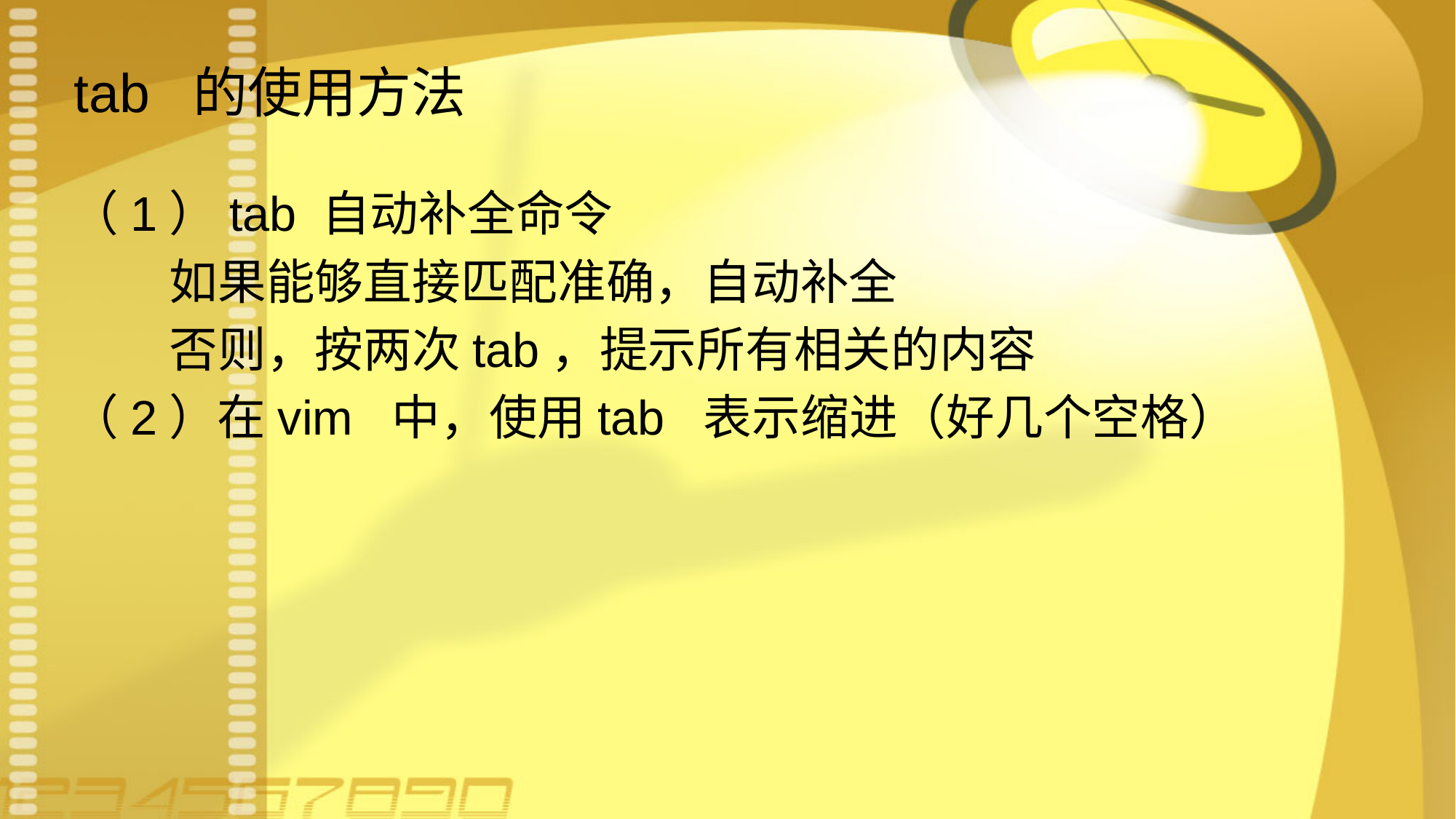

# tab  的使用方法
（1）tab 自动补全命令
        如果能够直接匹配准确，自动补全
        否则，按两次tab，提示所有相关的内容
（2）在vim  中，使用tab  表示缩进（好几个空格）